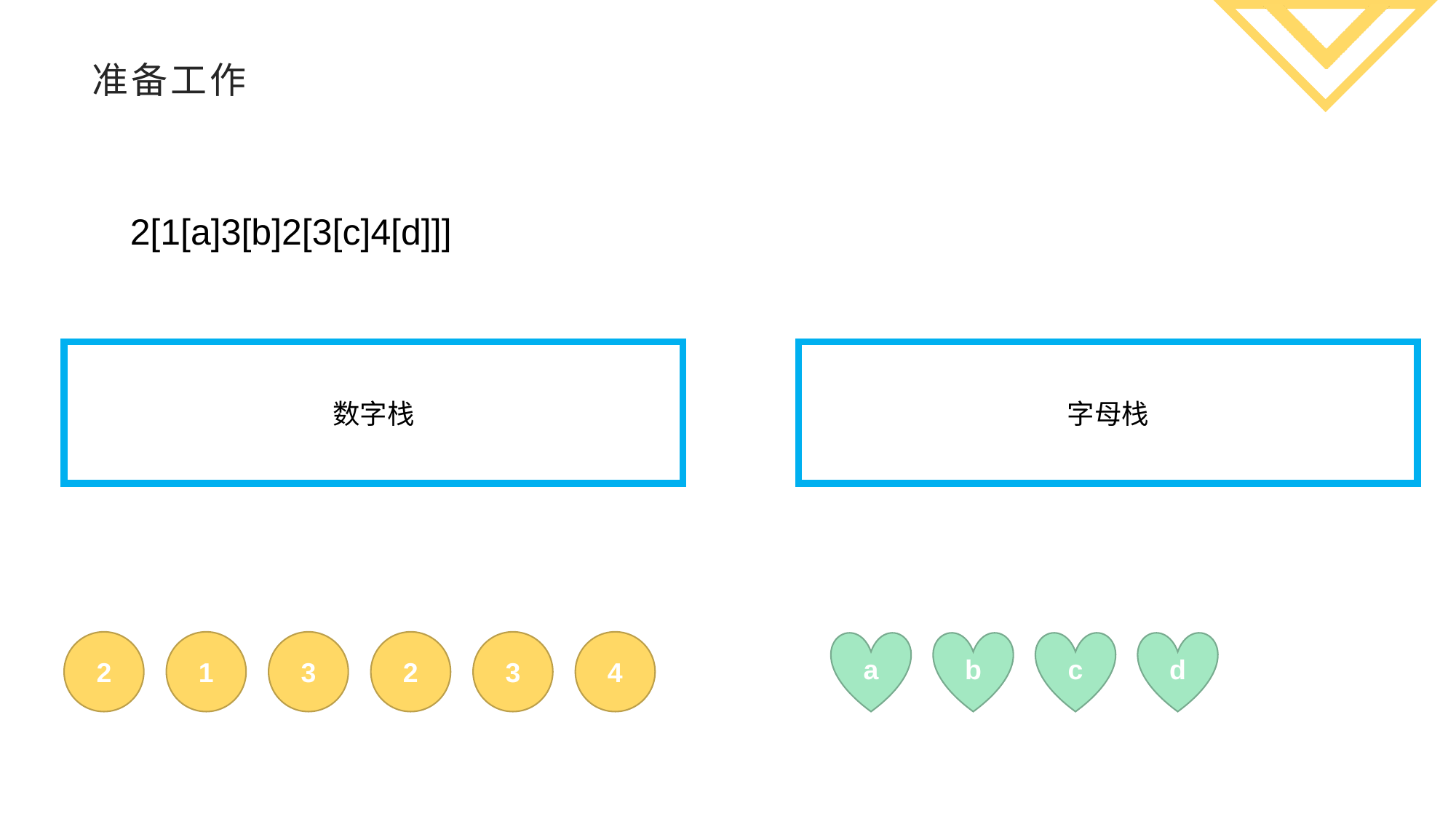

# 准备工作
2[1[a]3[b]2[3[c]4[d]]]
数字栈
字母栈
2
1
3
2
3
4
a
b
c
d